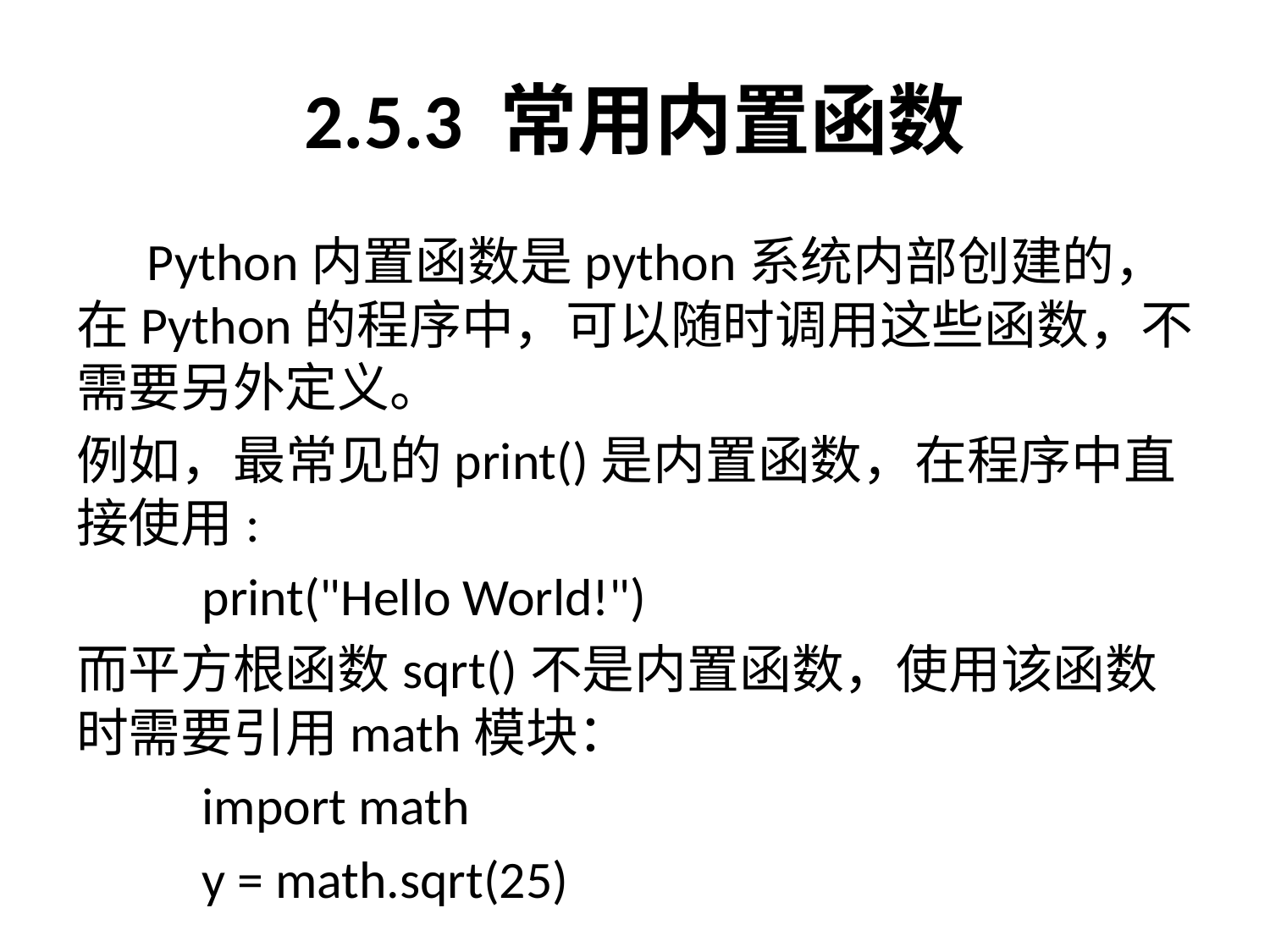

# 2.5.3 常用内置函数
      Python内置函数是python系统内部创建的，在Python的程序中，可以随时调用这些函数，不需要另外定义。
例如，最常见的print()是内置函数，在程序中直接使用:
	print("Hello World!")
而平方根函数sqrt()不是内置函数，使用该函数时需要引用math模块：
	import math
	y = math.sqrt(25)